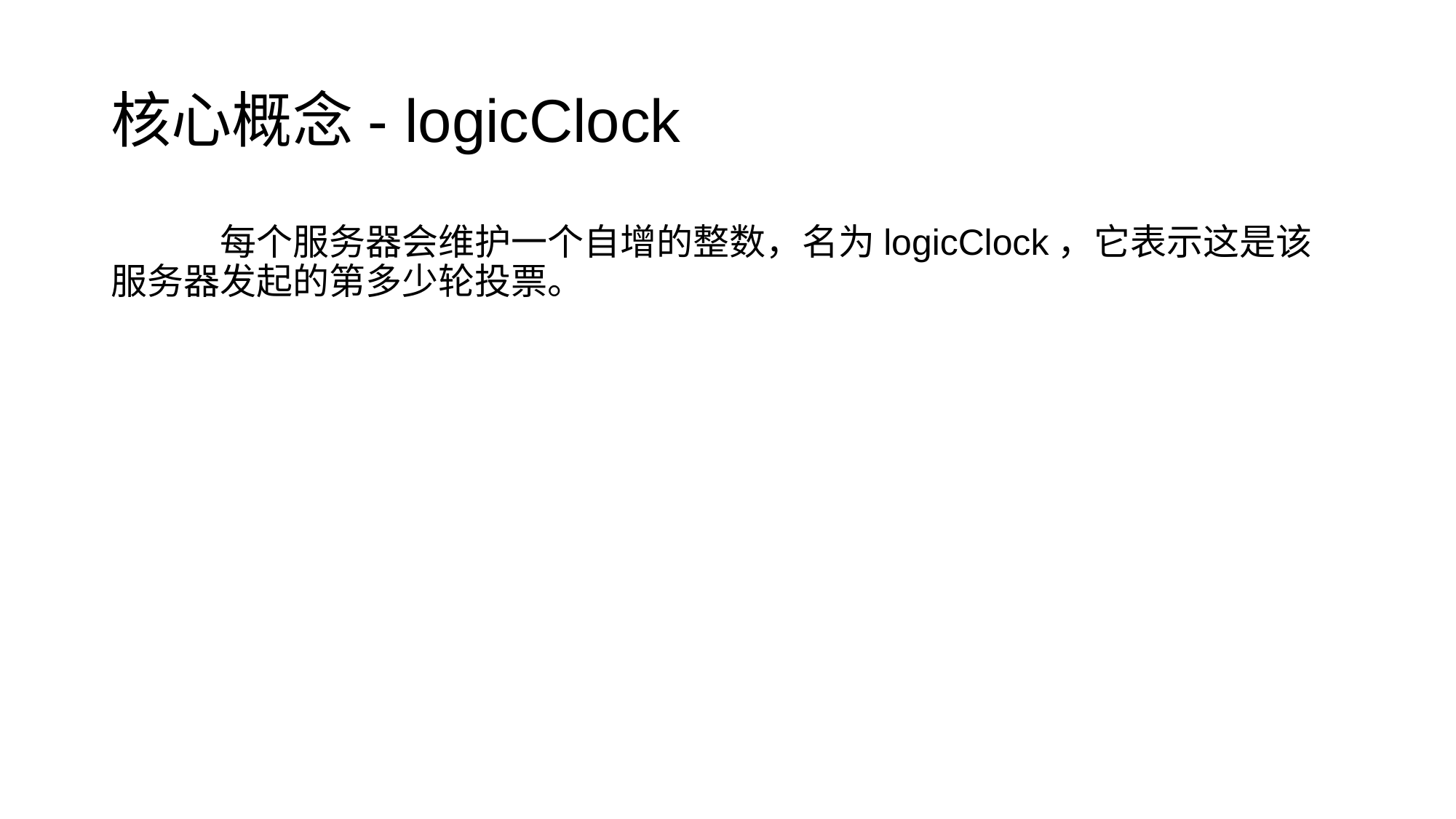

# 核心概念- logicClock
	每个服务器会维护一个自增的整数，名为logicClock，它表示这是该服务器发起的第多少轮投票。